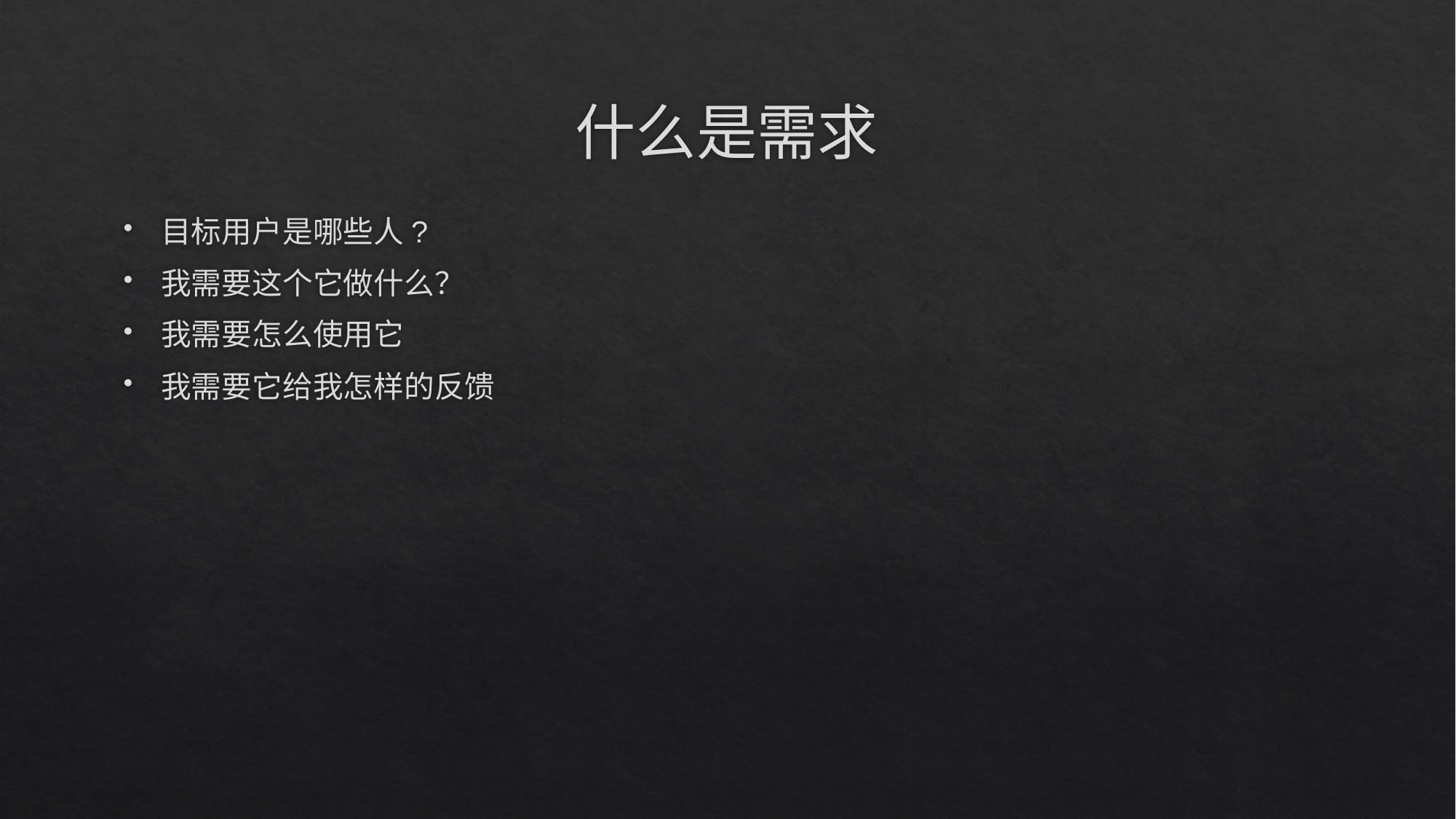

# 什么是需求
目标用户是哪些人?
我需要这个它做什么？
我需要怎么使用它
我需要它给我怎样的反馈